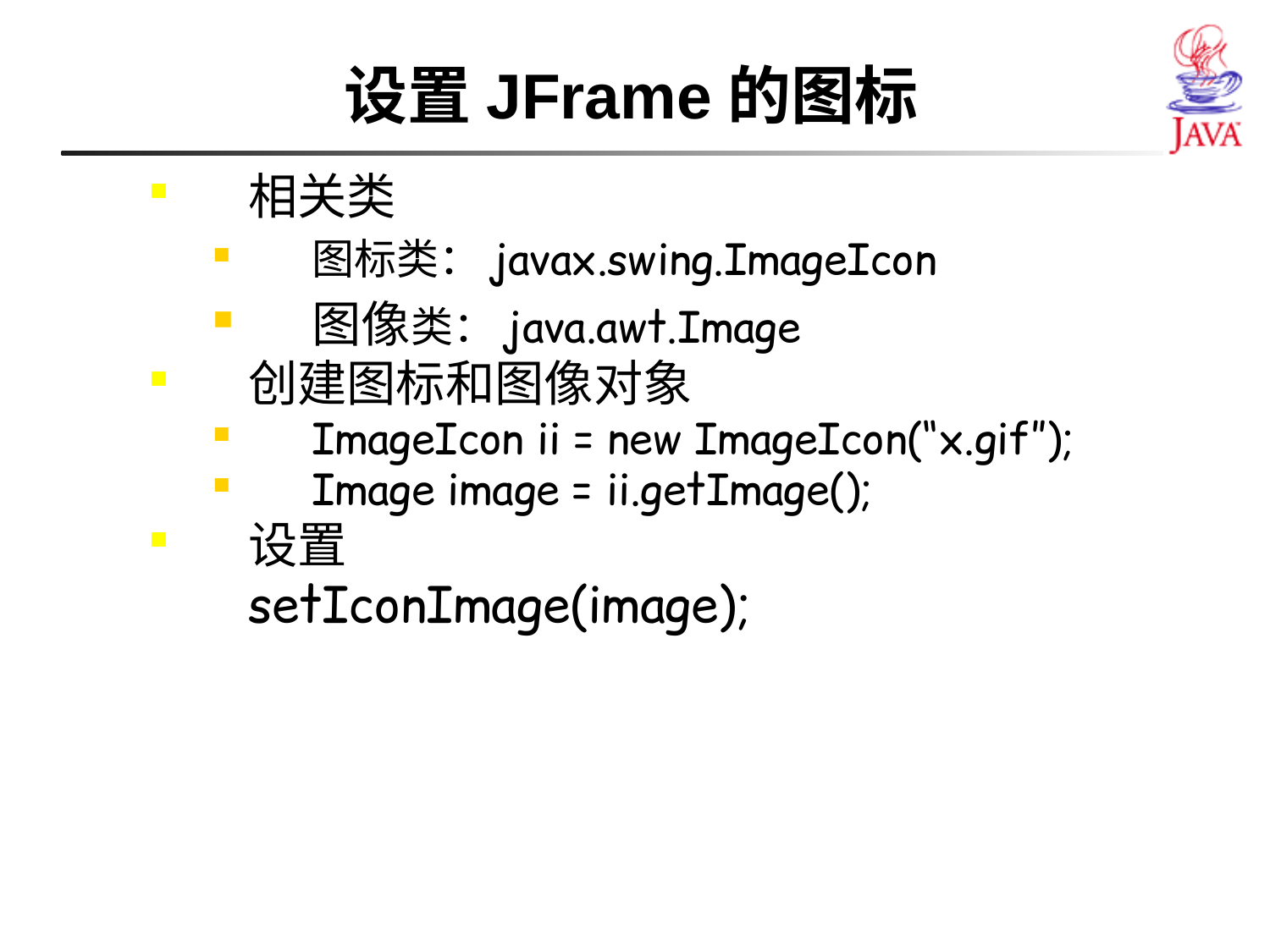

设置JFrame的图标

相关类
图标类：javax.swing.ImageIcon
图像类：java.awt.Image
创建图标和图像对象
ImageIcon ii = new ImageIcon(“x.gif”);
Image image = ii.getImage();
设置
setIconImage(image);